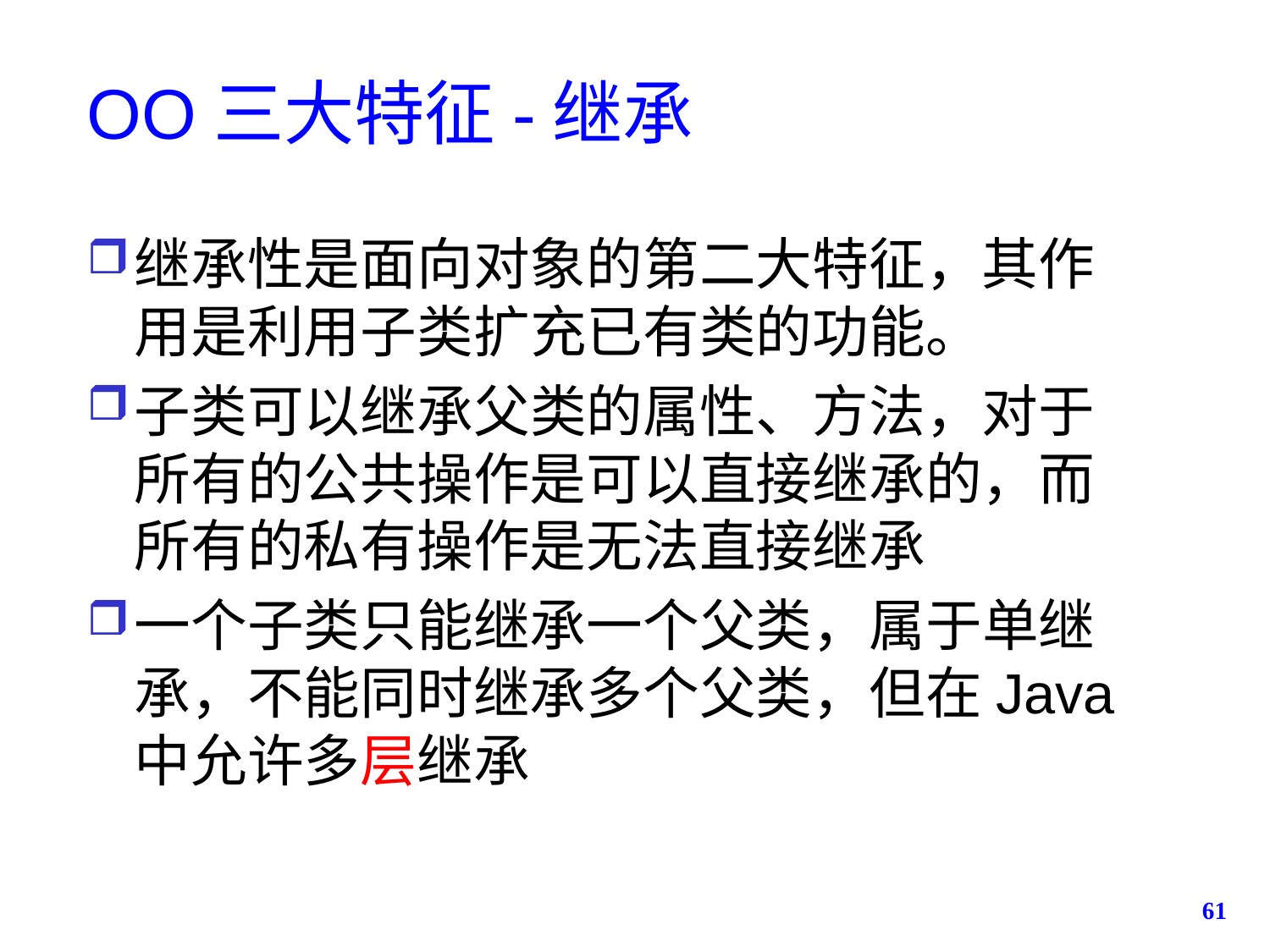

# OO三大特征-继承
继承性是面向对象的第二大特征，其作用是利用子类扩充已有类的功能。
子类可以继承父类的属性、方法，对于所有的公共操作是可以直接继承的，而所有的私有操作是无法直接继承
一个子类只能继承一个父类，属于单继承，不能同时继承多个父类，但在Java中允许多层继承
61